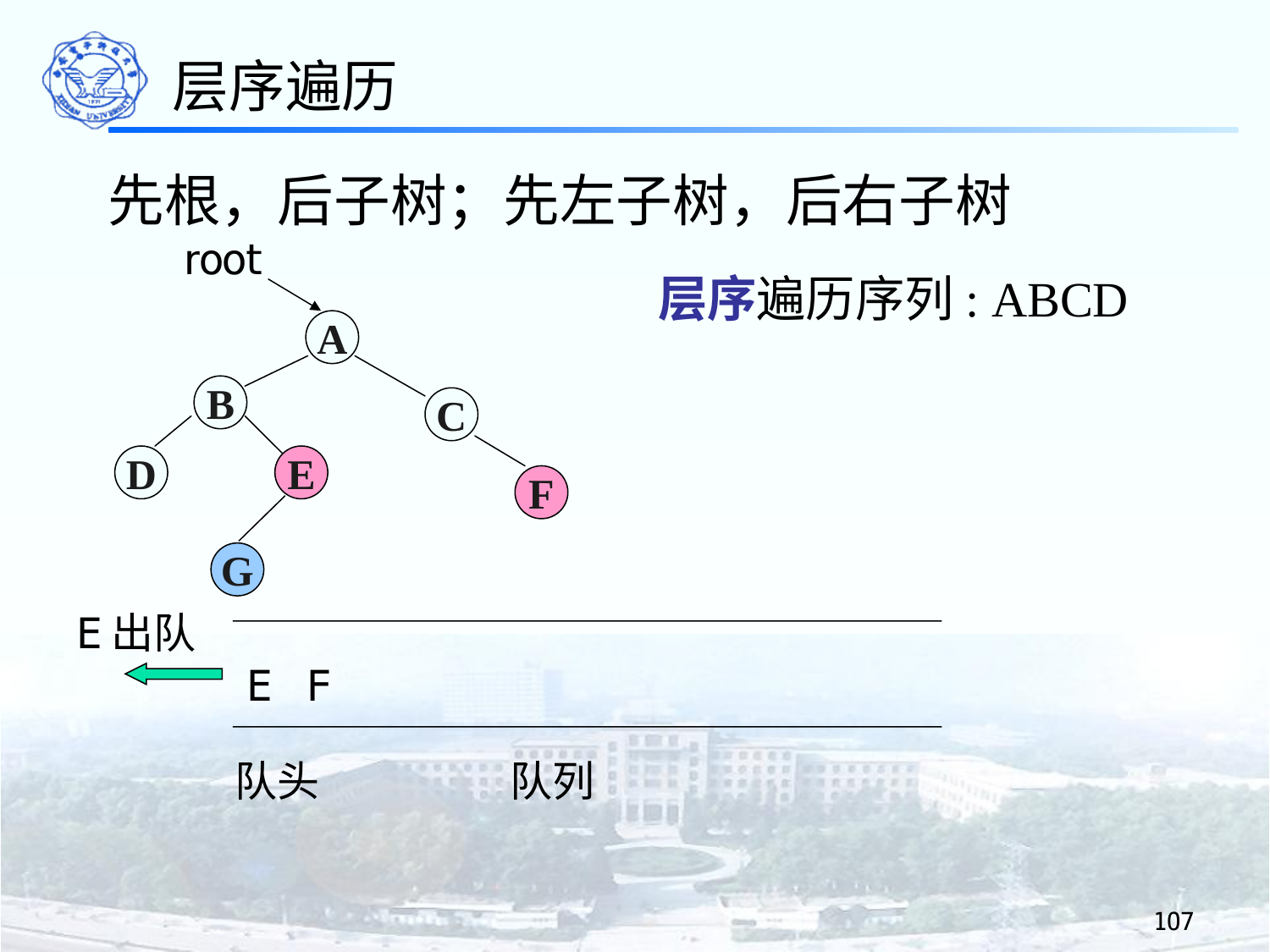

层序遍历
先根，后子树；先左子树，后右子树
root

A

B
C

D
E
F

G
层序遍历序列: ABCD
E出队

E
F

队头
队列
107